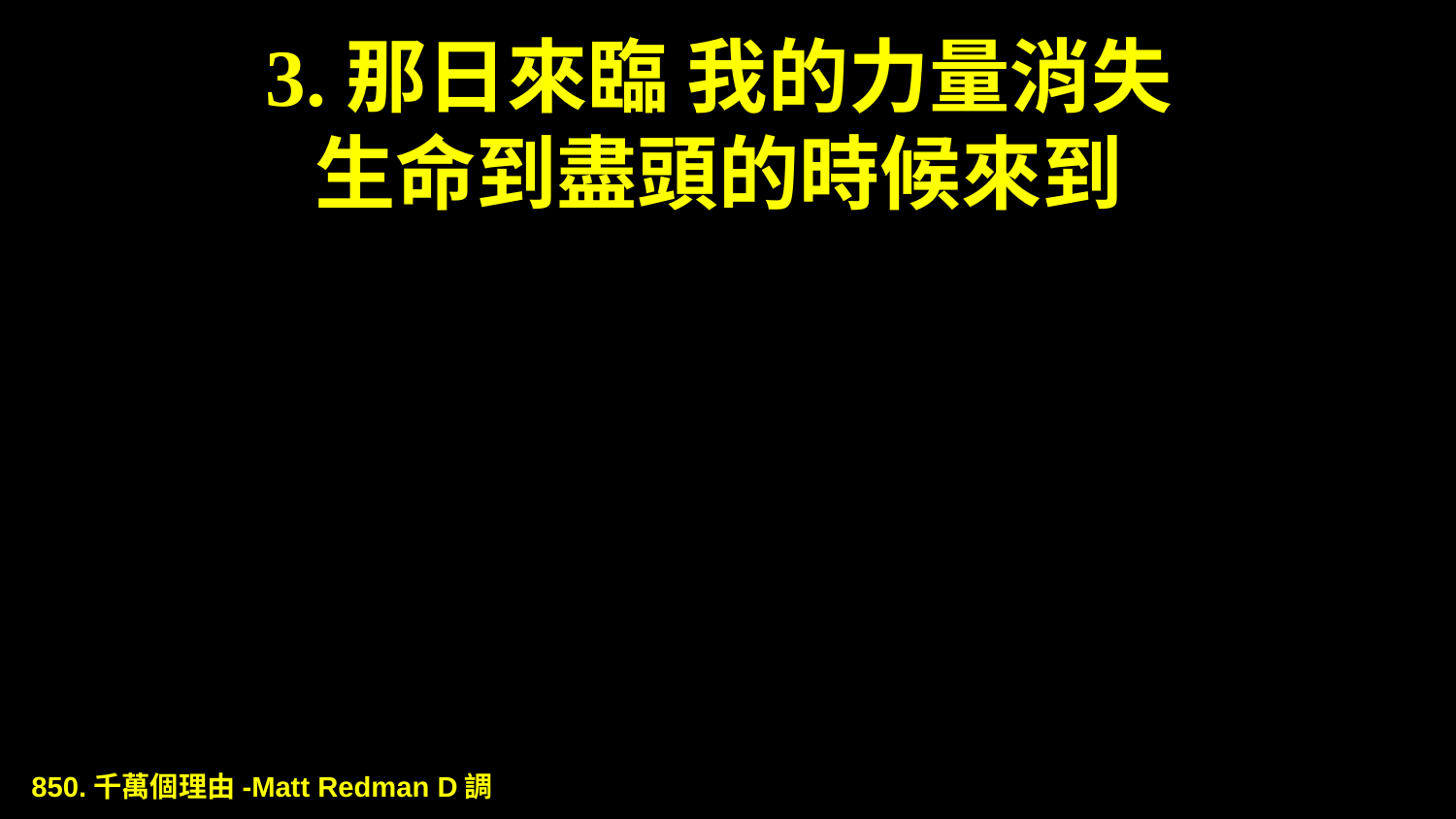

# 3.那日來臨 我的力量消失 生命到盡頭的時候來到
850.千萬個理由-Matt Redman D調